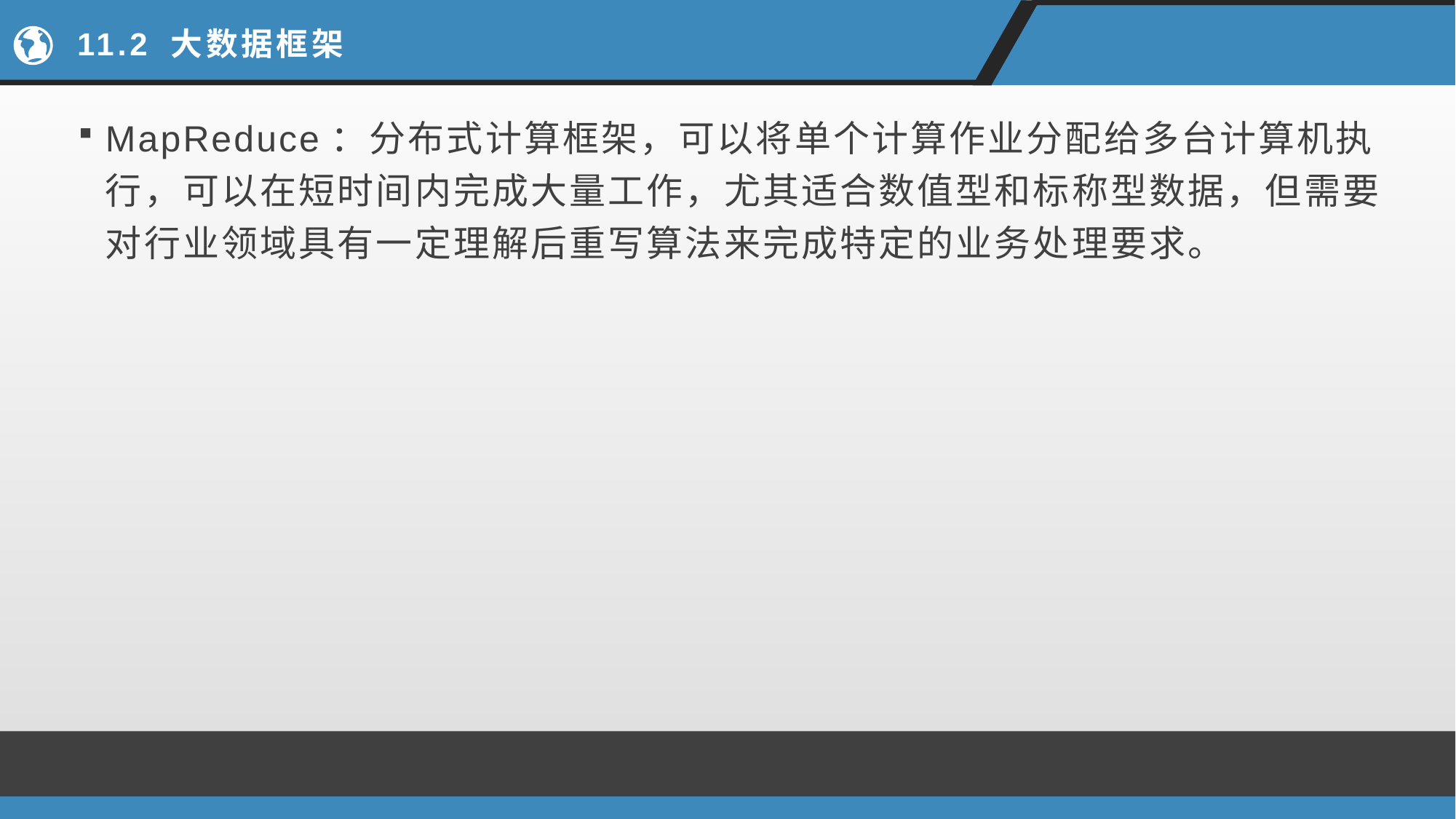

# 11.2 大数据框架

MapReduce：分布式计算框架，可以将单个计算作业分配给多台计算机执行，可以在短时间内完成大量工作，尤其适合数值型和标称型数据，但需要对行业领域具有一定理解后重写算法来完成特定的业务处理要求。